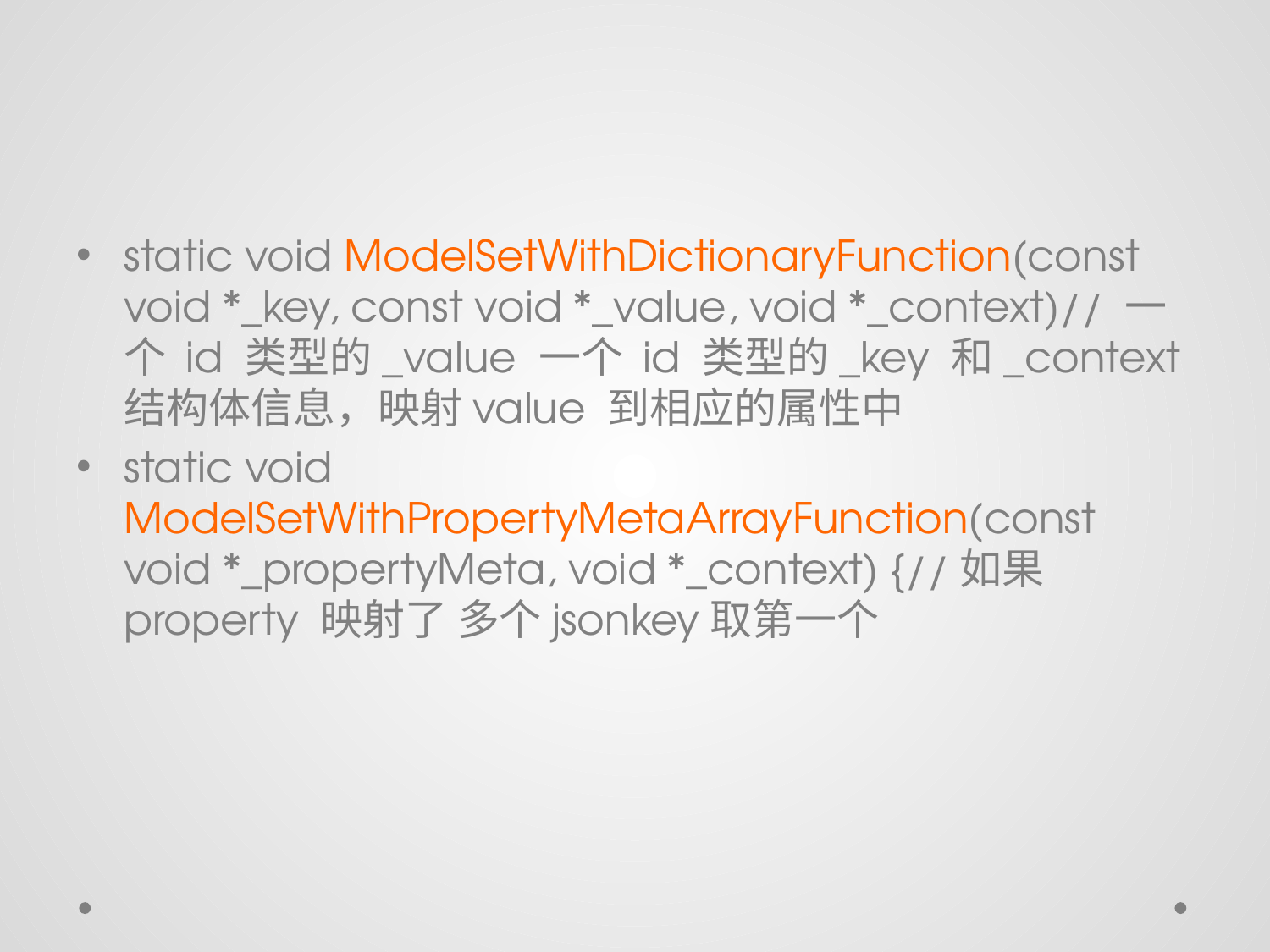

#
static void ModelSetWithDictionaryFunction(const void *_key, const void *_value, void *_context)// 一个 id 类型的_value 一个 id 类型的_key 和_context 结构体信息，映射value 到相应的属性中
static void ModelSetWithPropertyMetaArrayFunction(const void *_propertyMeta, void *_context) {//如果property 映射了 多个jsonkey取第一个